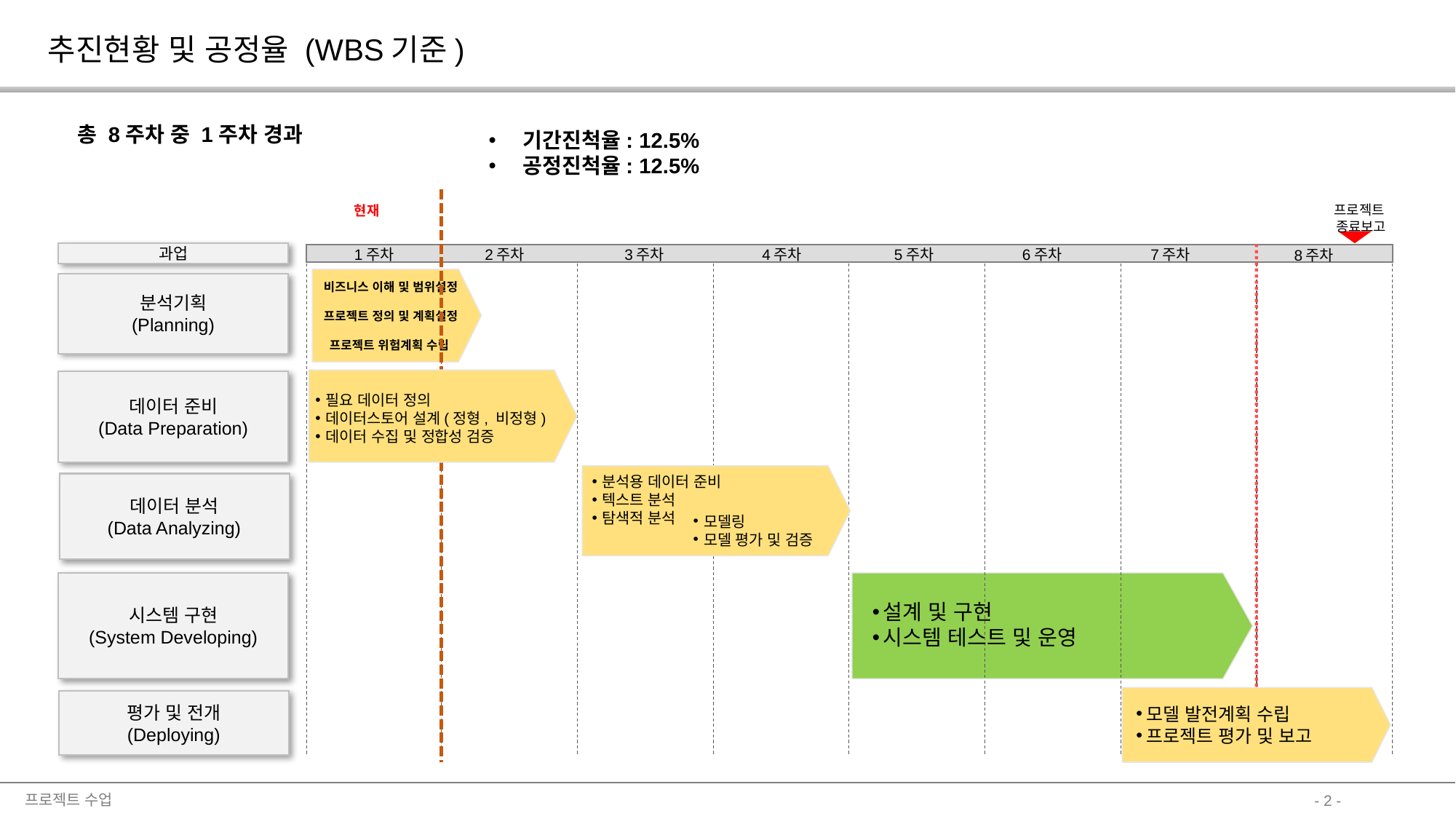

추진현황 및 공정율 (WBS기준)
총 8주차 중 1주차 경과
기간진척율: 12.5%
공정진척율: 12.5%
프로젝트
종료보고
현재

과업

1주차
2주차
3주차
4주차
5주차
6주차
7주차
8주차
비즈니스 이해 및 범위설정

프로젝트 정의 및 계획설정

프로젝트 위험계획 수립
분석기획
(Planning)
데이터 준비
(Data Preparation)
시스템 구현
(System Developing)

필요 데이터 정의
데이터스토어 설계(정형, 비정형)
데이터 수집 및 정합성 검증

분석용 데이터 준비
텍스트 분석
탐색적 분석
데이터 분석
(Data Analyzing)
모델링
모델 평가 및 검증
설계 및 구현
시스템 테스트 및 운영

평가 및 전개
(Deploying)
모델 발전계획 수립
프로젝트 평가 및 보고